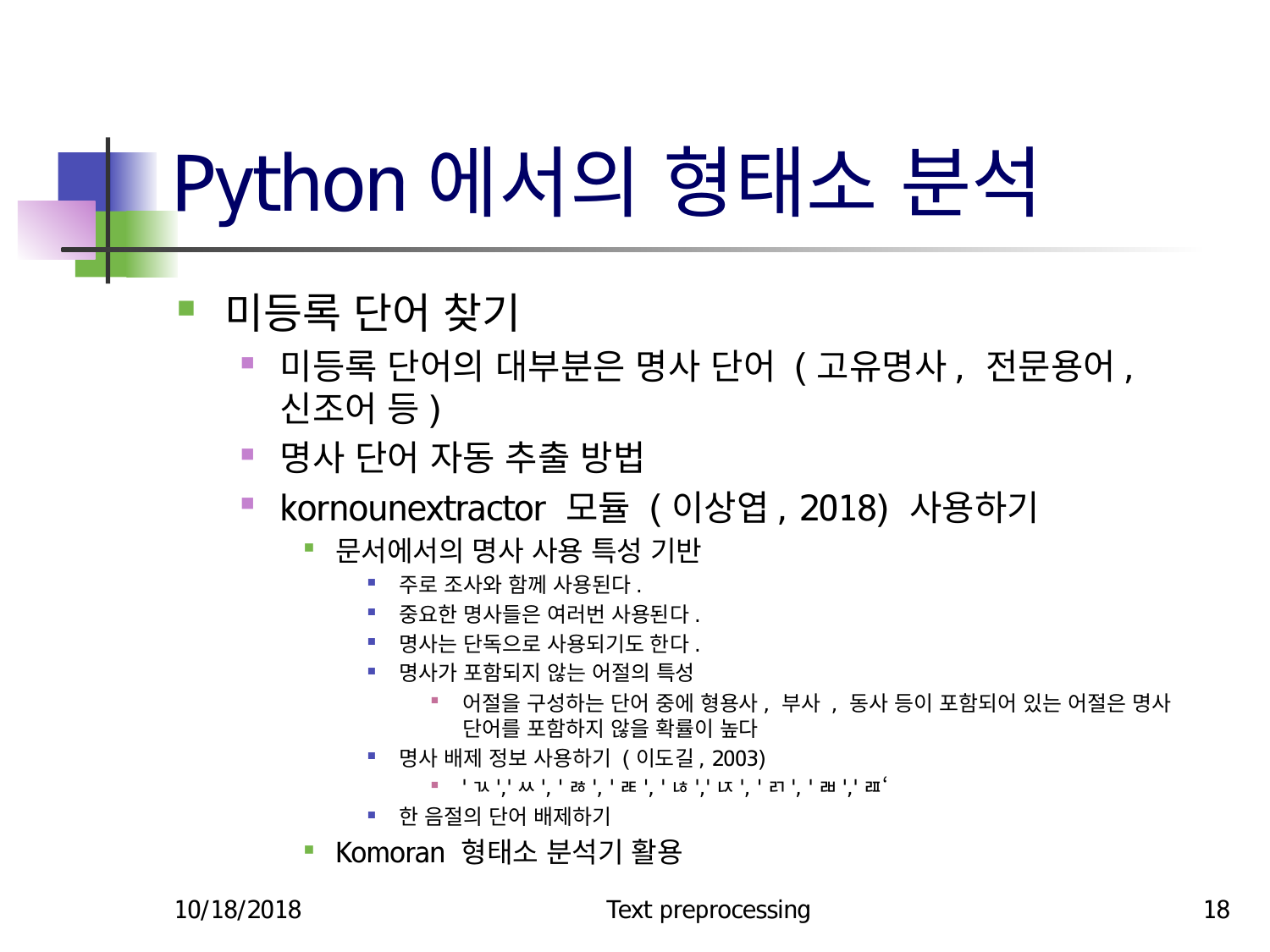

# Python에서의 형태소 분석
미등록 단어 찾기
미등록 단어의 대부분은 명사 단어 (고유명사, 전문용어, 신조어 등)
명사 단어 자동 추출 방법
kornounextractor 모듈 (이상엽, 2018) 사용하기
문서에서의 명사 사용 특성 기반
주로 조사와 함께 사용된다.
중요한 명사들은 여러번 사용된다.
명사는 단독으로 사용되기도 한다.
명사가 포함되지 않는 어절의 특성
어절을 구성하는 단어 중에 형용사, 부사 , 동사 등이 포함되어 있는 어절은 명사 단어를 포함하지 않을 확률이 높다
명사 배제 정보 사용하기 (이도길, 2003)
'ㄳ','ㅆ', 'ㅀ', 'ㄾ', 'ㄶ','ㄵ', 'ㄺ', 'ㄼ','ㄿ‘
한 음절의 단어 배제하기
Komoran 형태소 분석기 활용

10/18/2018
Text preprocessing
18